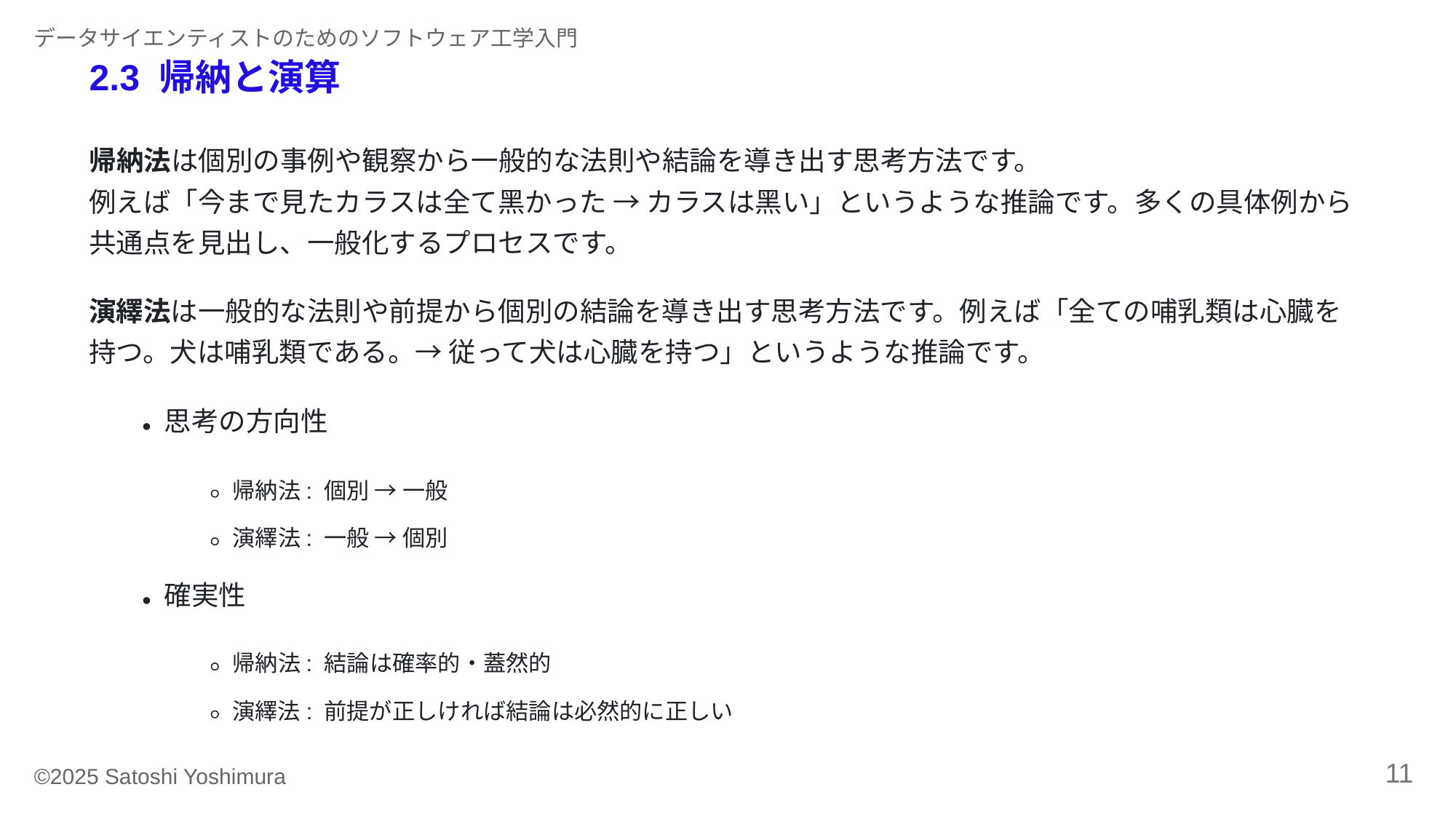

データサイエンティストのためのソフトウェア⼯学⼊⾨
2.3 帰納と演算
帰納法は個別の事例や観察から⼀般的な法則や結論を導き出す思考⽅法です。
例えば「今まで⾒たカラスは全て⿊かった → カラスは⿊い」というような推論です。多くの具体例から
共通点を⾒出し、⼀般化するプロセスです。
演繹法は⼀般的な法則や前提から個別の結論を導き出す思考⽅法です。例えば「全ての哺乳類は⼼臓を
持つ。⽝は哺乳類である。→ 従って⽝は⼼臓を持つ」というような推論です。
思考の⽅向性

帰納法: 個別 → ⼀般

演繹法: ⼀般 → 個別

確実性

帰納法: 結論は確率的・蓋然的

演繹法: 前提が正しければ結論は必然的に正しい

11
©2025 Satoshi Yoshimura